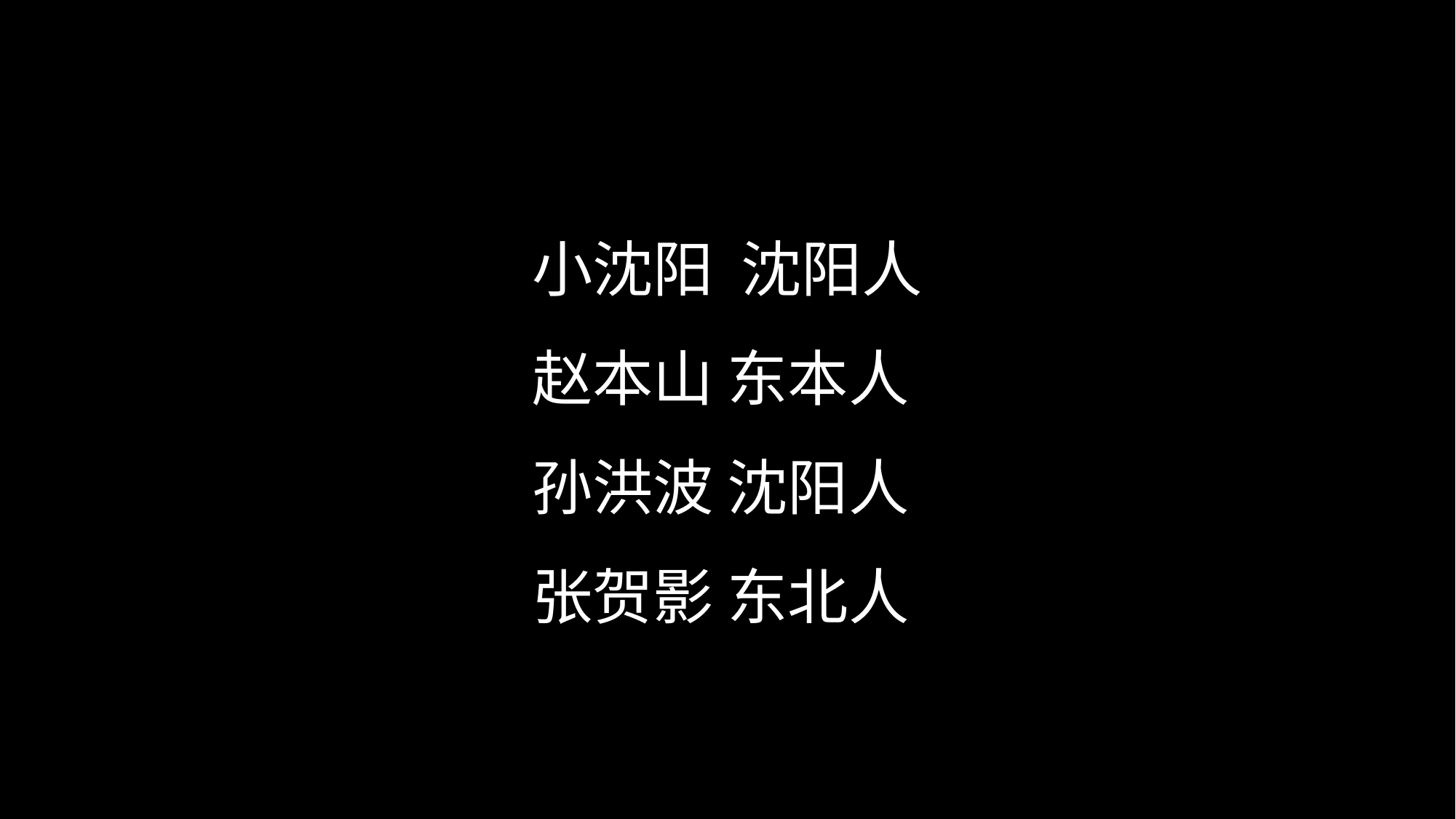

小沈阳  沈阳人
赵本山 东本人
孙洪波 沈阳人
张贺影 东北人